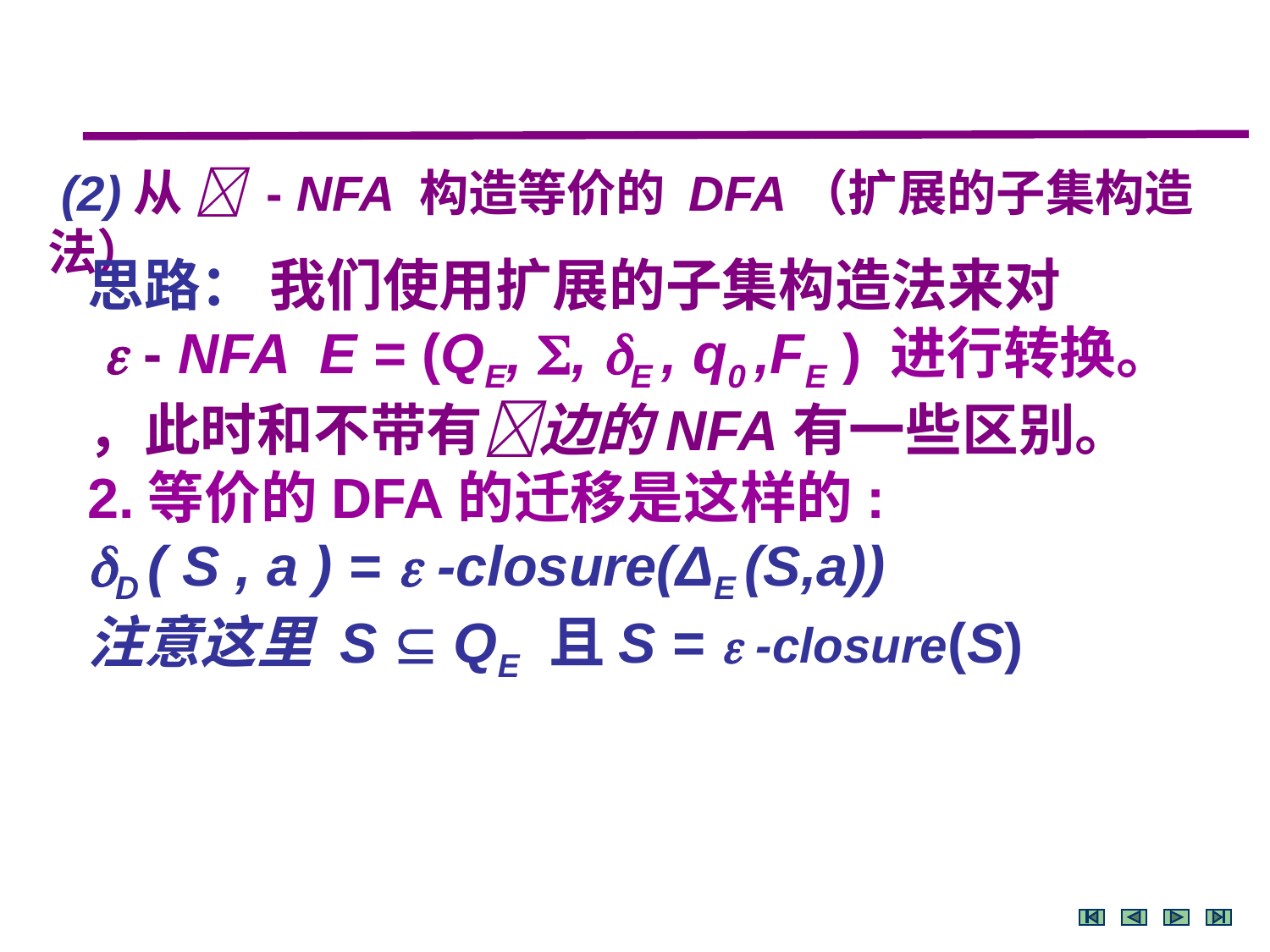

(2)从 ε - NFA 构造等价的 DFA（扩展的子集构造法）
思路： 我们使用扩展的子集构造法来对
 ε - NFA  E = (QE, Σ, δE , q0 ,FE ) 进行转换。
，此时和不带有ε边的NFA有一些区别。
2.等价的DFA的迁移是这样的:
δD ( S , a ) = ε -closure(ΔE (S,a))
注意这里 S ⊆ QE 且S = ε -closure(S)